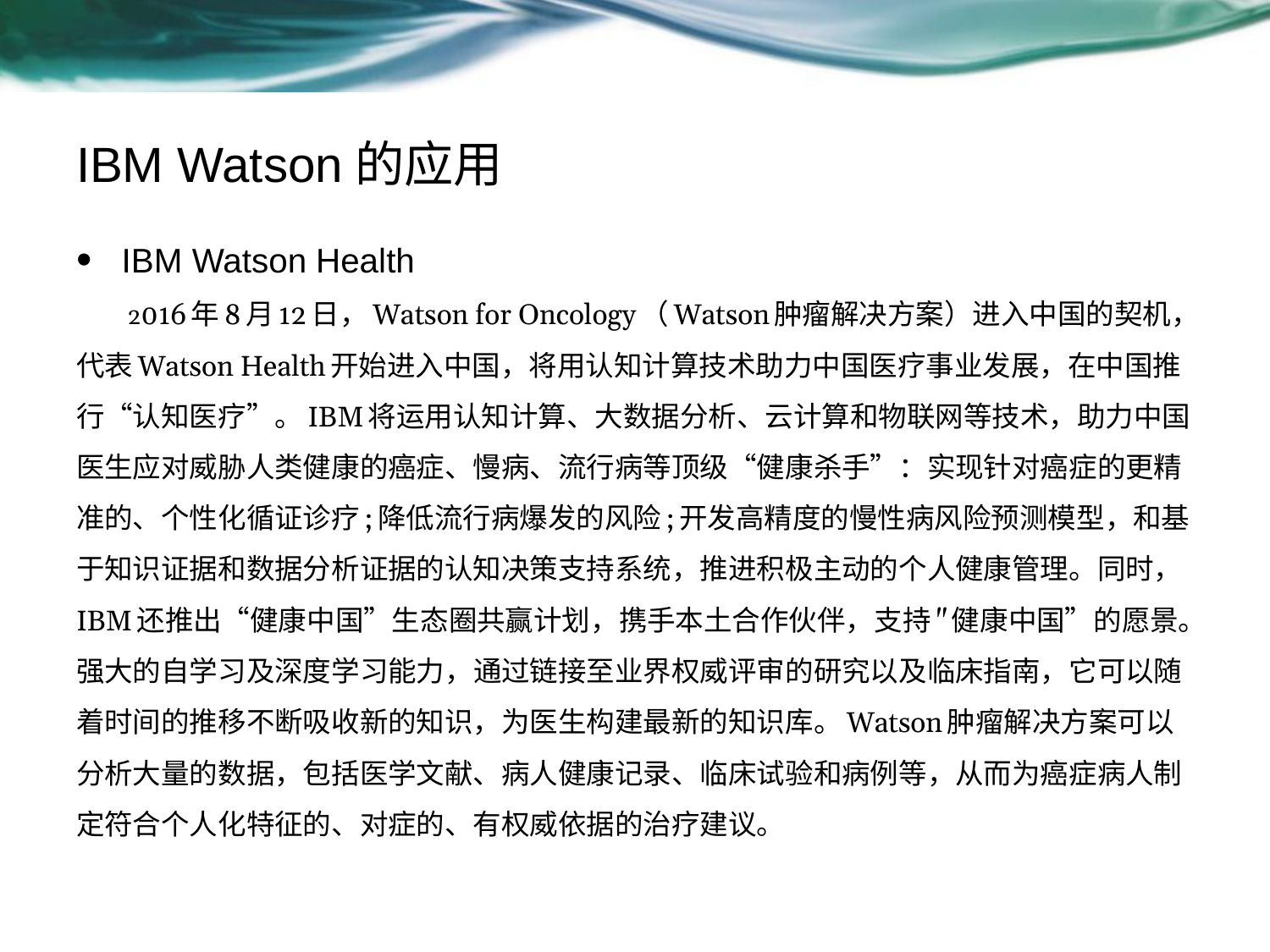

# IBM Watson的应用
IBM Watson Health
         2016年8月12日，Watson for Oncology（Watson肿瘤解决方案）进入中国的契机，代表Watson Health开始进入中国，将用认知计算技术助力中国医疗事业发展，在中国推行“认知医疗”。IBM将运用认知计算、大数据分析、云计算和物联网等技术，助力中国医生应对威胁人类健康的癌症、慢病、流行病等顶级“健康杀手”：实现针对癌症的更精准的、个性化循证诊疗;降低流行病爆发的风险;开发高精度的慢性病风险预测模型，和基于知识证据和数据分析证据的认知决策支持系统，推进积极主动的个人健康管理。同时，IBM还推出“健康中国”生态圈共赢计划，携手本土合作伙伴，支持"健康中国”的愿景。强大的自学习及深度学习能力，通过链接至业界权威评审的研究以及临床指南，它可以随着时间的推移不断吸收新的知识，为医生构建最新的知识库。Watson肿瘤解决方案可以分析大量的数据，包括医学文献、病人健康记录、临床试验和病例等，从而为癌症病人制定符合个人化特征的、对症的、有权威依据的治疗建议。